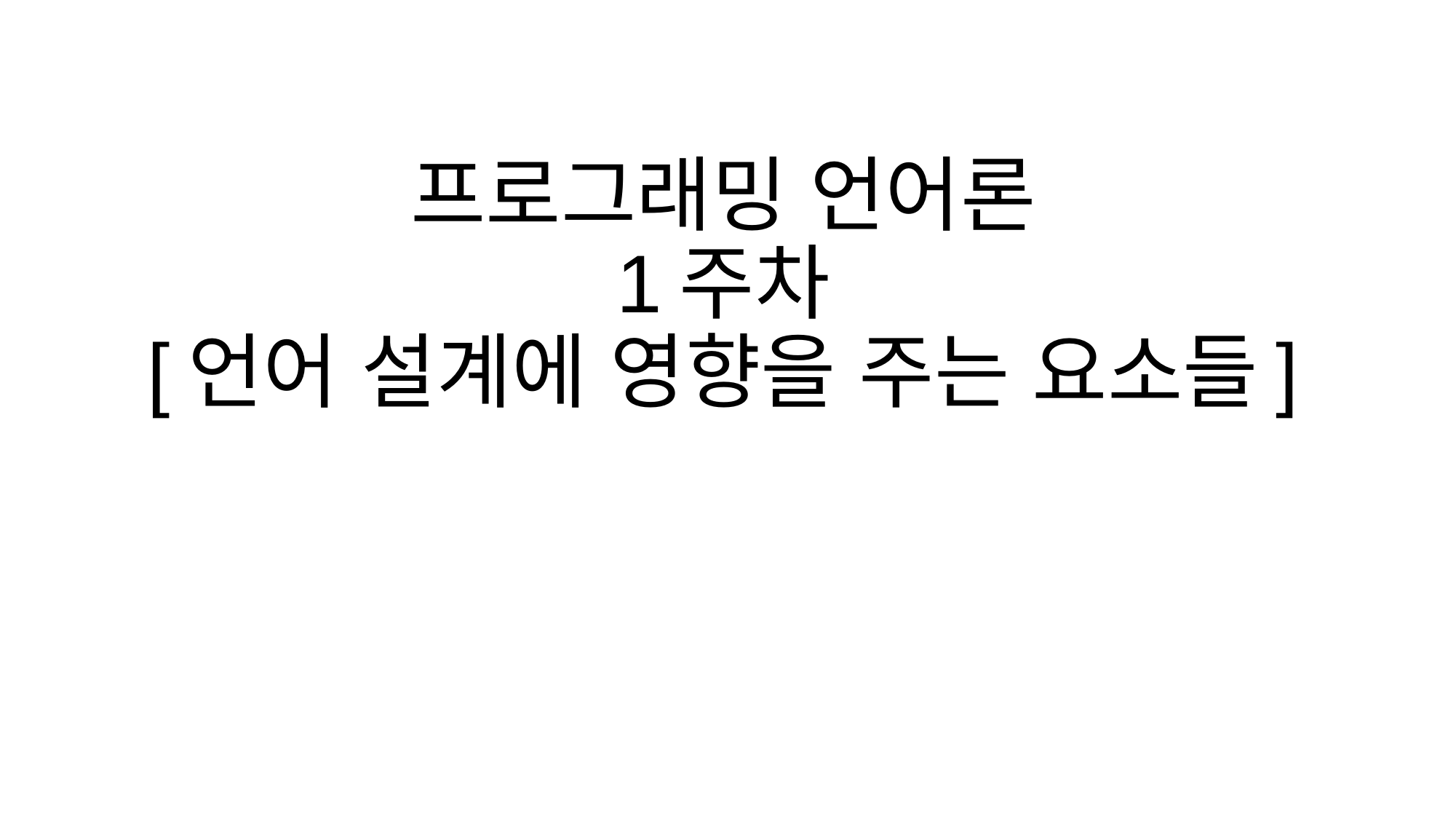

# 프로그래밍 언어론 1주차 [언어 설계에 영향을 주는 요소들]